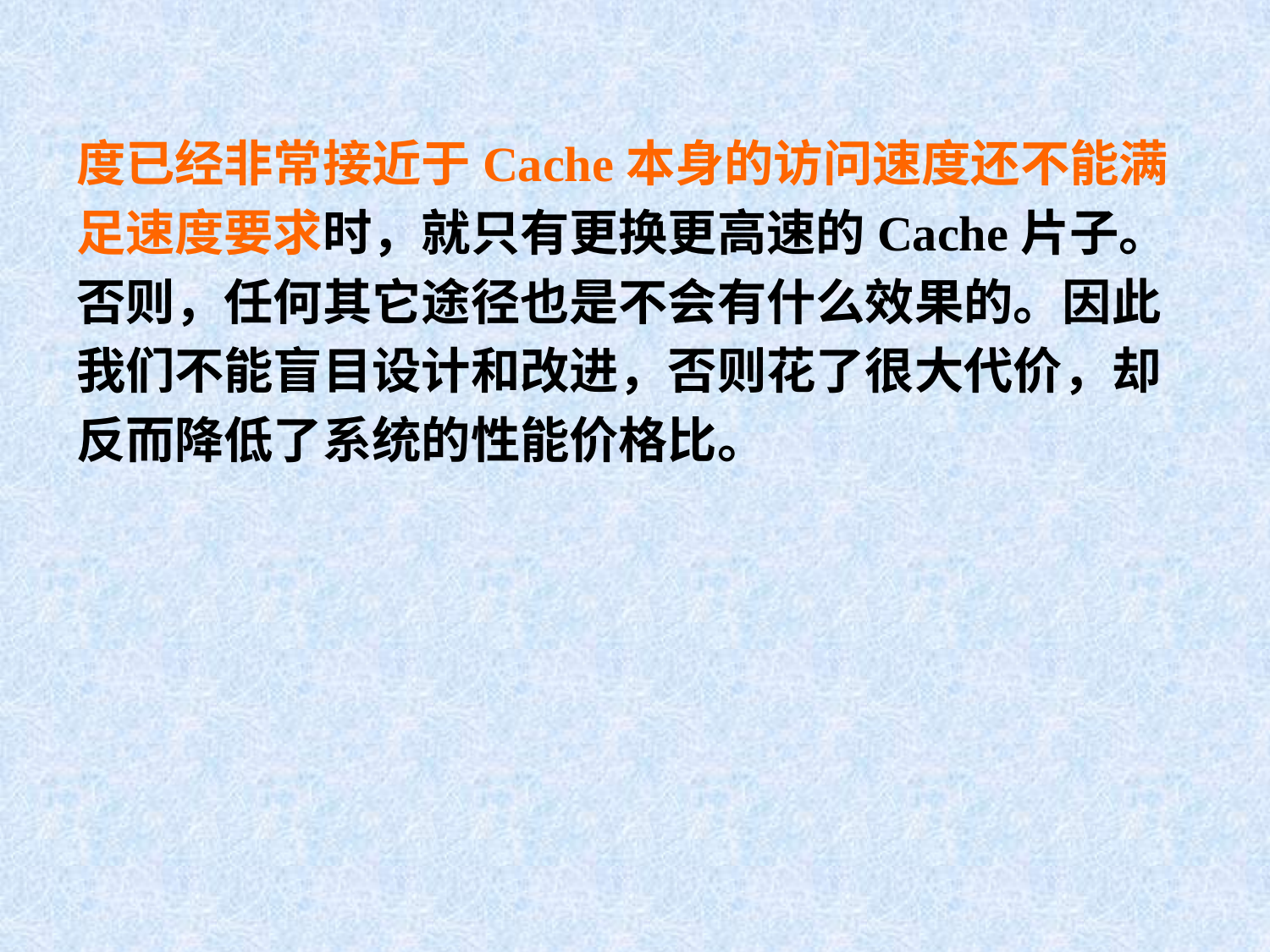

度已经非常接近于Cache本身的访问速度还不能满
足速度要求时，就只有更换更高速的Cache片子。
否则，任何其它途径也是不会有什么效果的。因此
我们不能盲目设计和改进，否则花了很大代价，却
反而降低了系统的性能价格比。